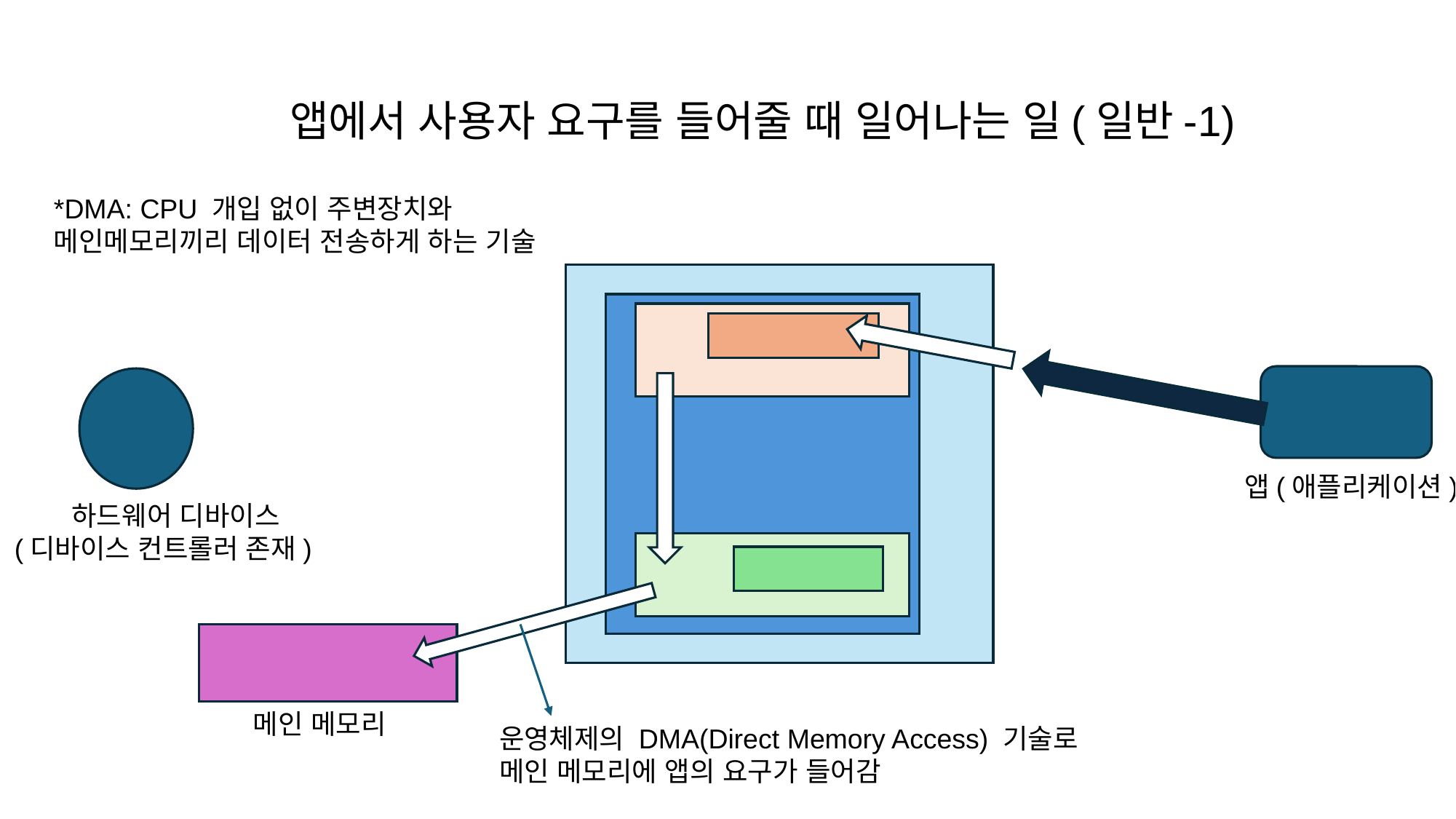

# 앱에서 사용자 요구를 들어줄 때 일어나는 일(일반-1)
*DMA: CPU 개입 없이 주변장치와 메인메모리끼리 데이터 전송하게 하는 기술

앱(애플리케이션)
하드웨어 디바이스
(디바이스 컨트롤러 존재)

메인 메모리
운영체제의 DMA(Direct Memory Access) 기술로 메인 메모리에 앱의 요구가 들어감